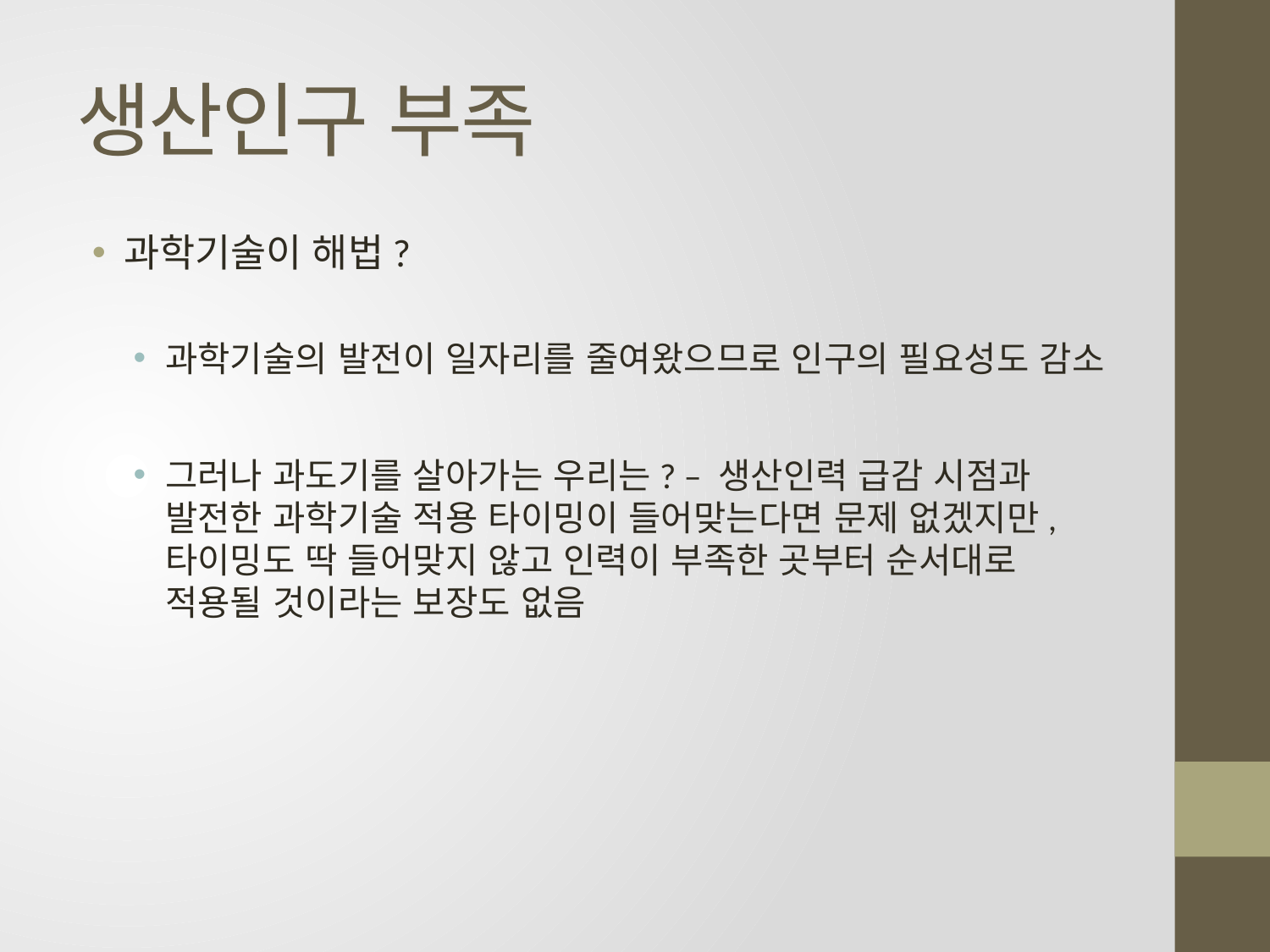

# 생산인구 부족
과학기술이 해법?

과학기술의 발전이 일자리를 줄여왔으므로 인구의 필요성도 감소

그러나 과도기를 살아가는 우리는? – 생산인력 급감 시점과 발전한 과학기술 적용 타이밍이 들어맞는다면 문제 없겠지만, 타이밍도 딱 들어맞지 않고 인력이 부족한 곳부터 순서대로 적용될 것이라는 보장도 없음